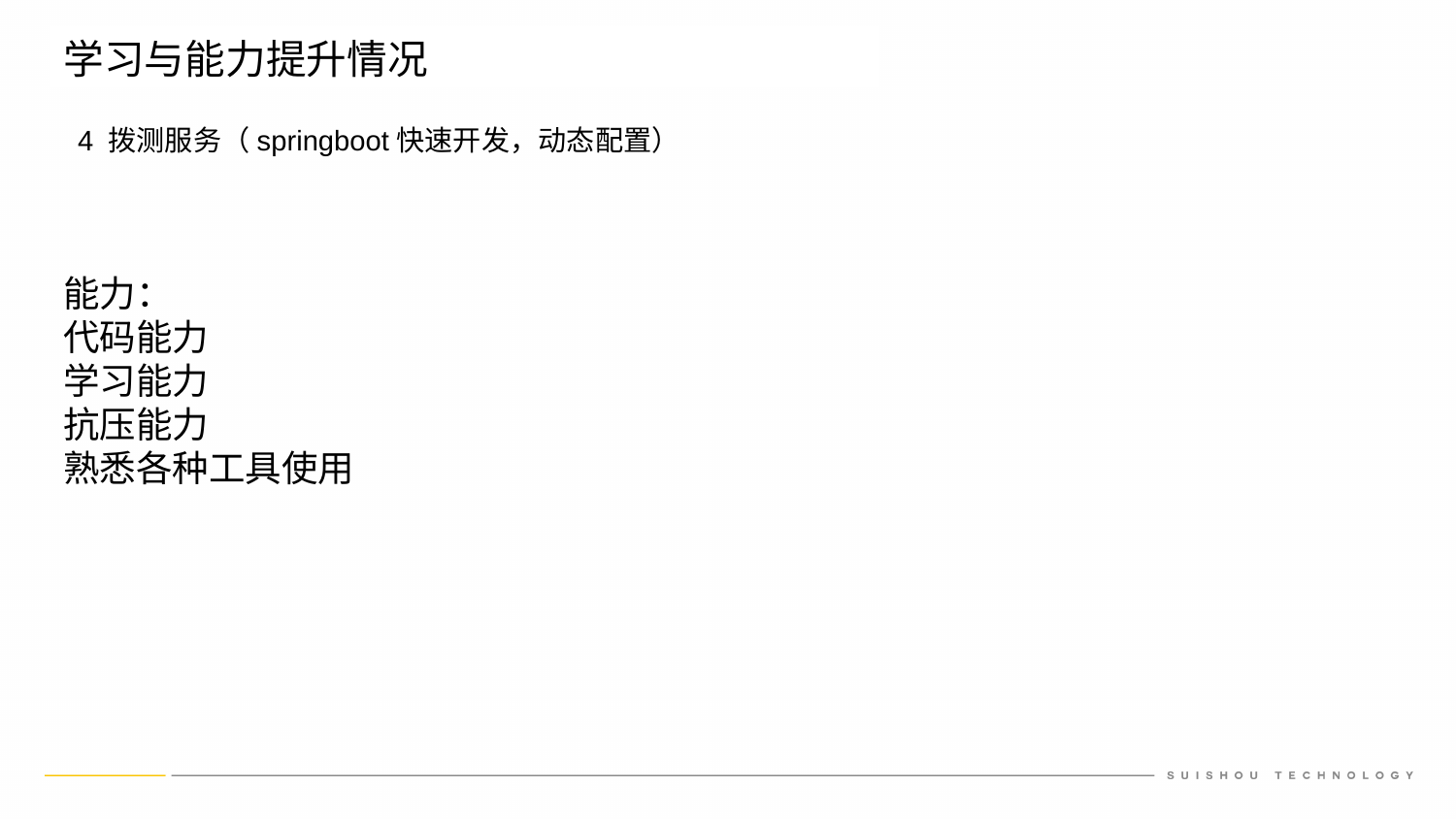

学习与能力提升情况

4 拨测服务（springboot快速开发，动态配置）
能力：
代码能力
学习能力
抗压能力
熟悉各种工具使用